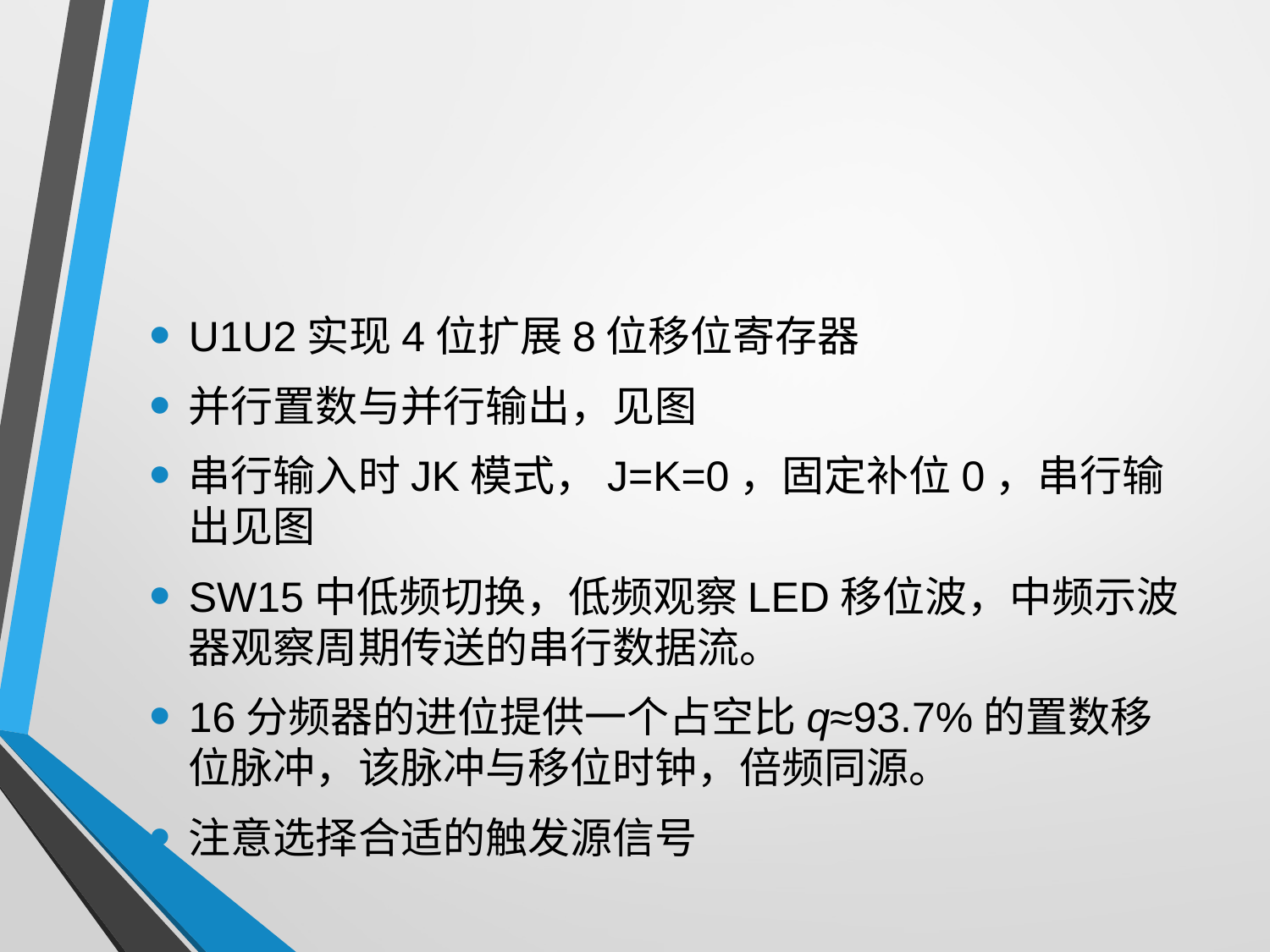

#
U1U2实现4位扩展8位移位寄存器
并行置数与并行输出，见图
串行输入时JK模式，J=K=0，固定补位0，串行输出见图
SW15中低频切换，低频观察LED移位波，中频示波器观察周期传送的串行数据流。
16分频器的进位提供一个占空比q≈93.7%的置数移位脉冲，该脉冲与移位时钟，倍频同源。
注意选择合适的触发源信号